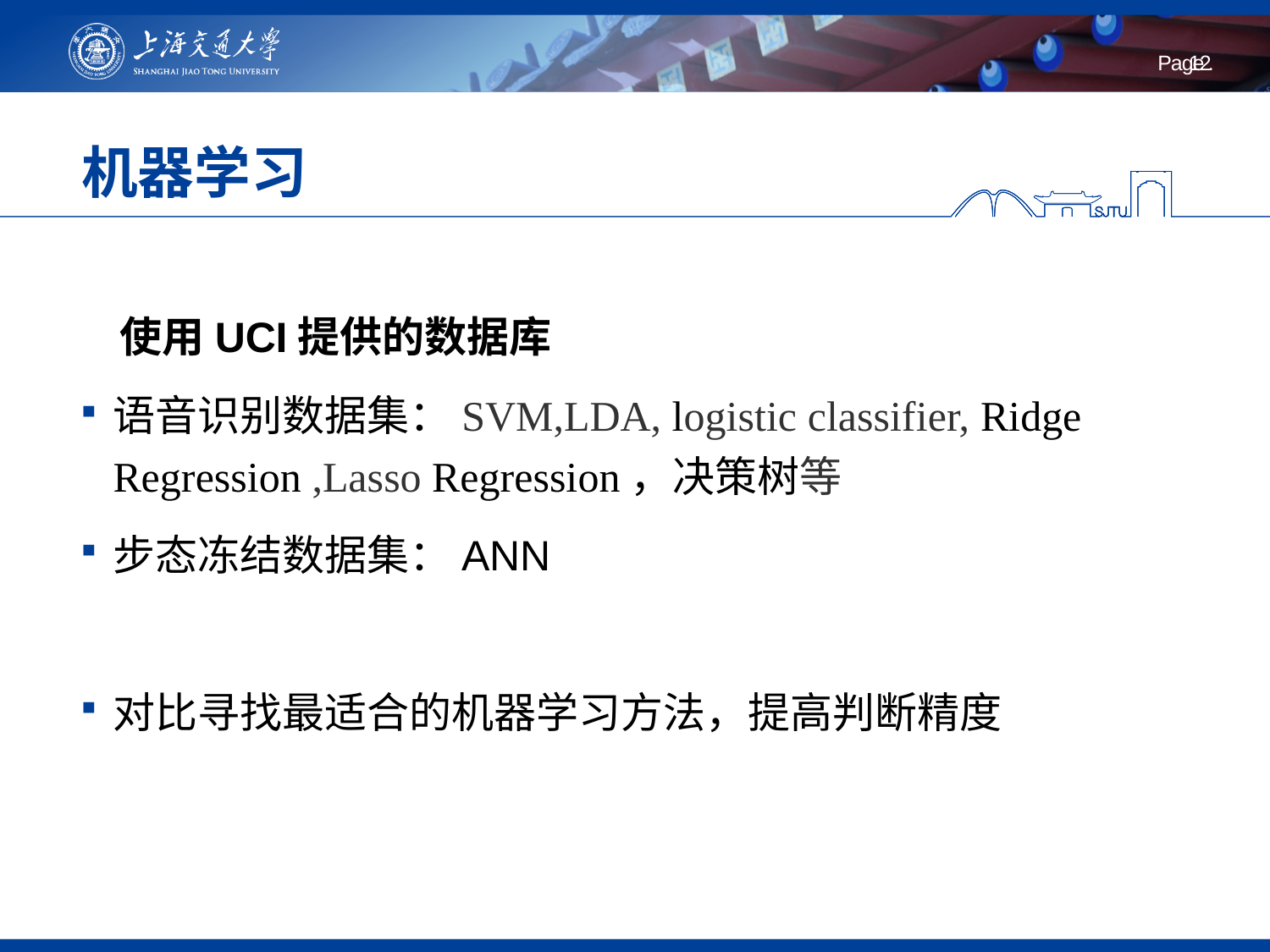

# 机器学习

   使用UCI提供的数据库
语音识别数据集：SVM,LDA, logistic classifier, Ridge Regression ,Lasso Regression，决策树等
步态冻结数据集：ANN

对比寻找最适合的机器学习方法，提高判断精度